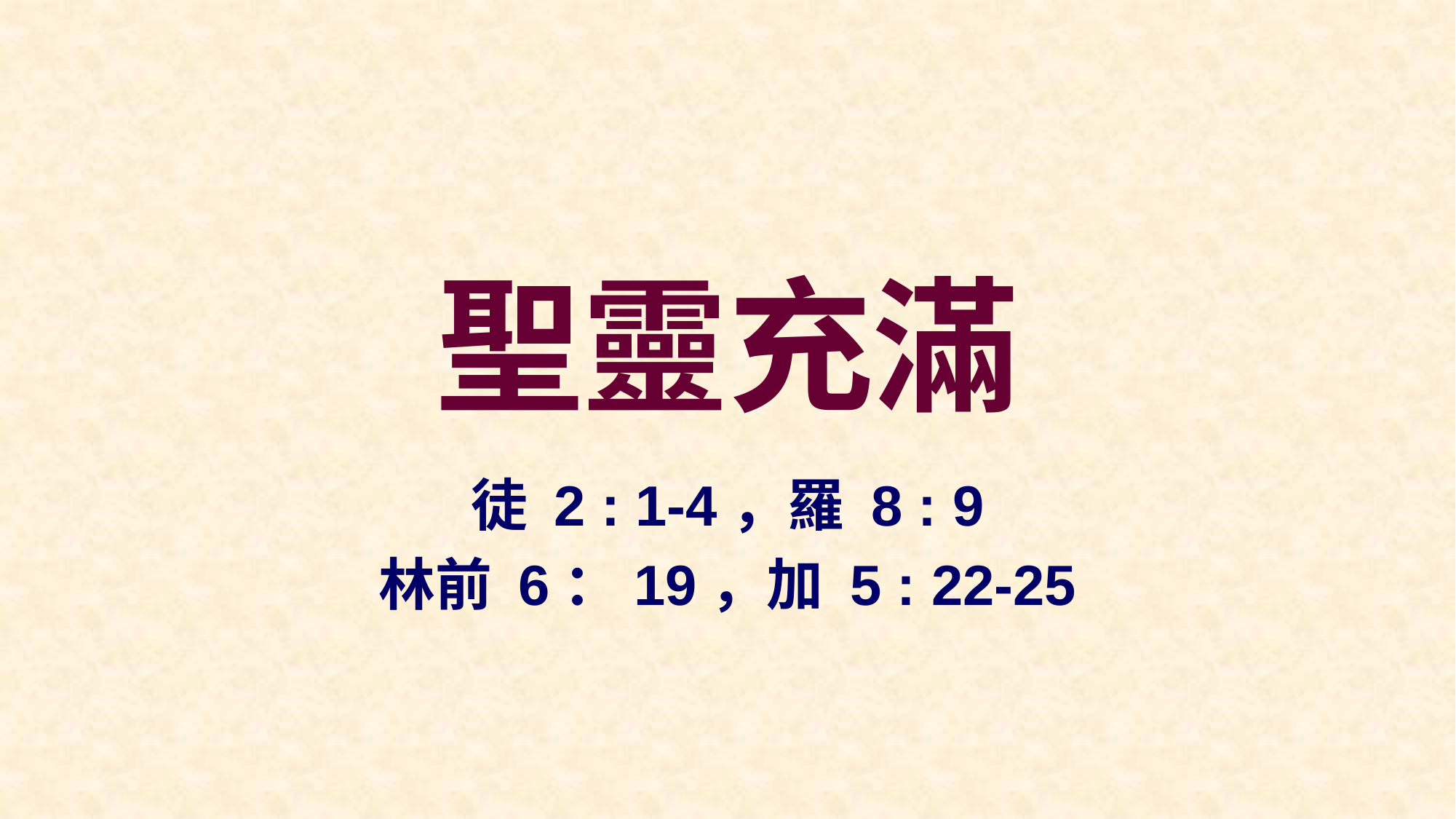

# 聖靈充滿
徒 2 : 1-4，羅 8 : 9
林前 6：19，加 5 : 22-25